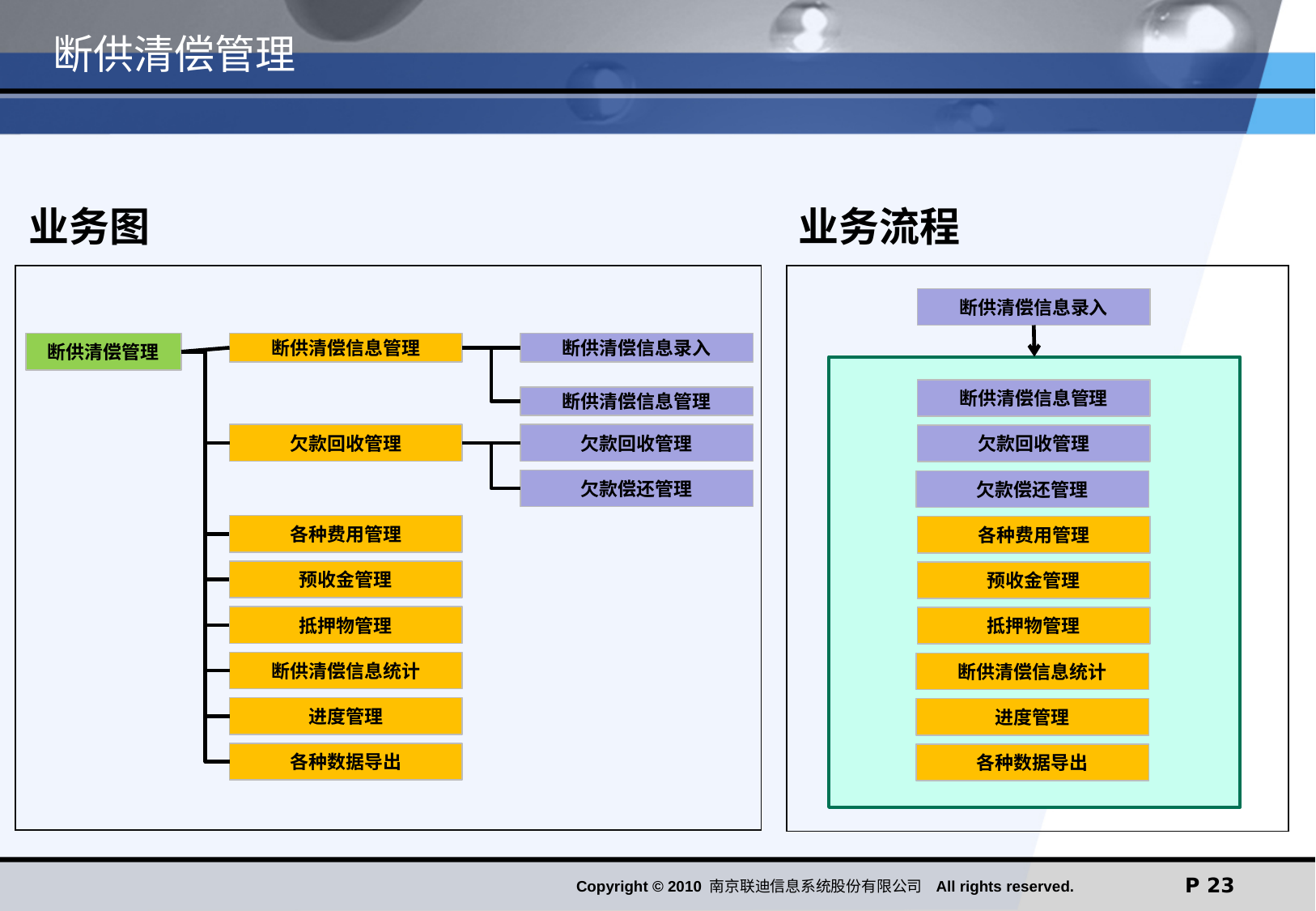

# 断供清偿管理
业务图
业务流程

断供清偿信息录入
断供清偿管理
断供清偿信息管理
断供清偿信息录入
断供清偿信息管理

断供清偿信息管理
欠款回收管理
欠款回收管理
欠款回收管理
欠款偿还管理
欠款偿还管理
各种费用管理
各种费用管理
预收金管理
预收金管理
抵押物管理
抵押物管理
断供清偿信息统计
断供清偿信息统计
进度管理
进度管理
各种数据导出
各种数据导出